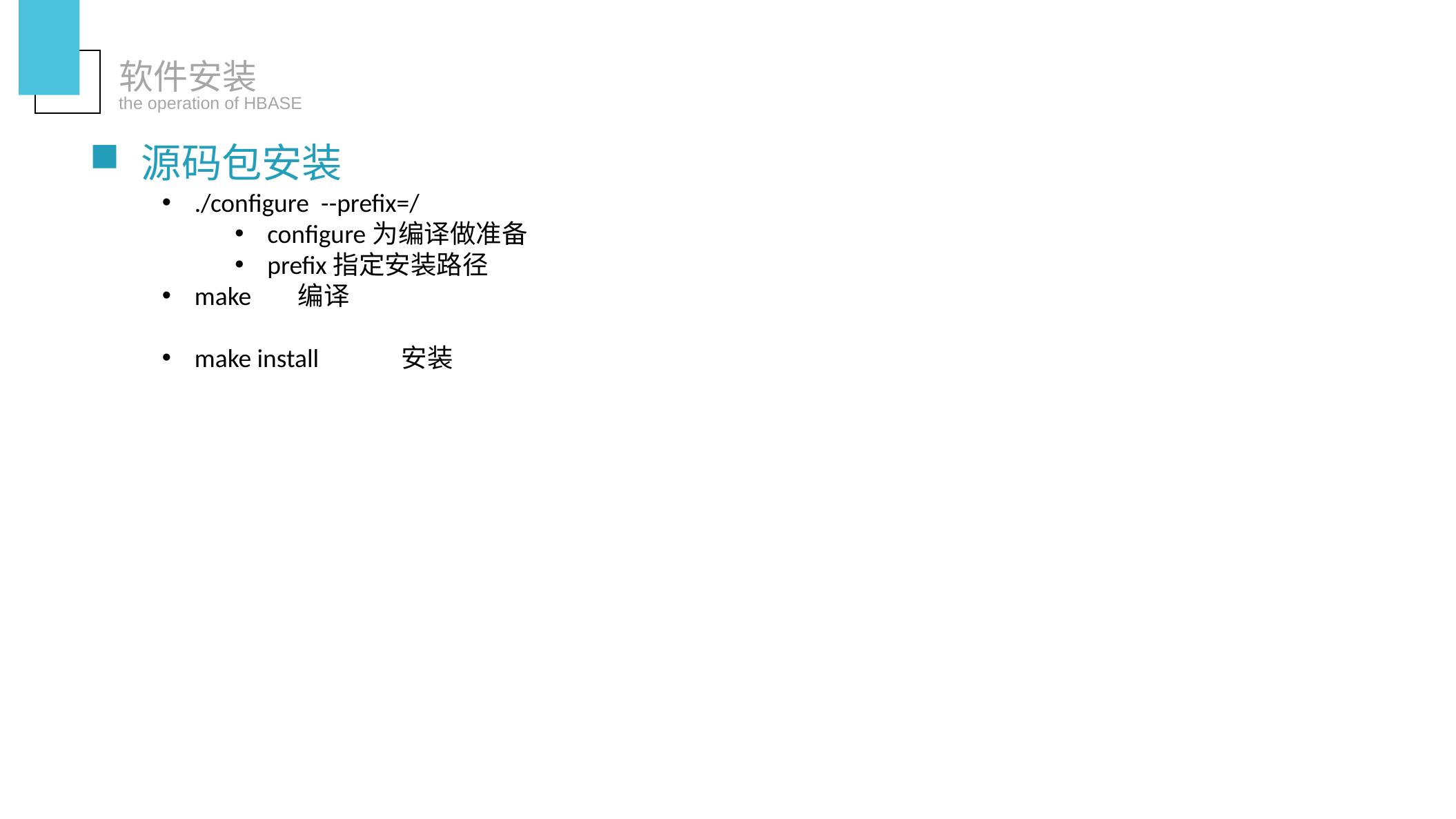

软件安装
the operation of HBASE
源码包安装
./configure  --prefix=/
configure为编译做准备
prefix指定安装路径
make	编译

make install	安装